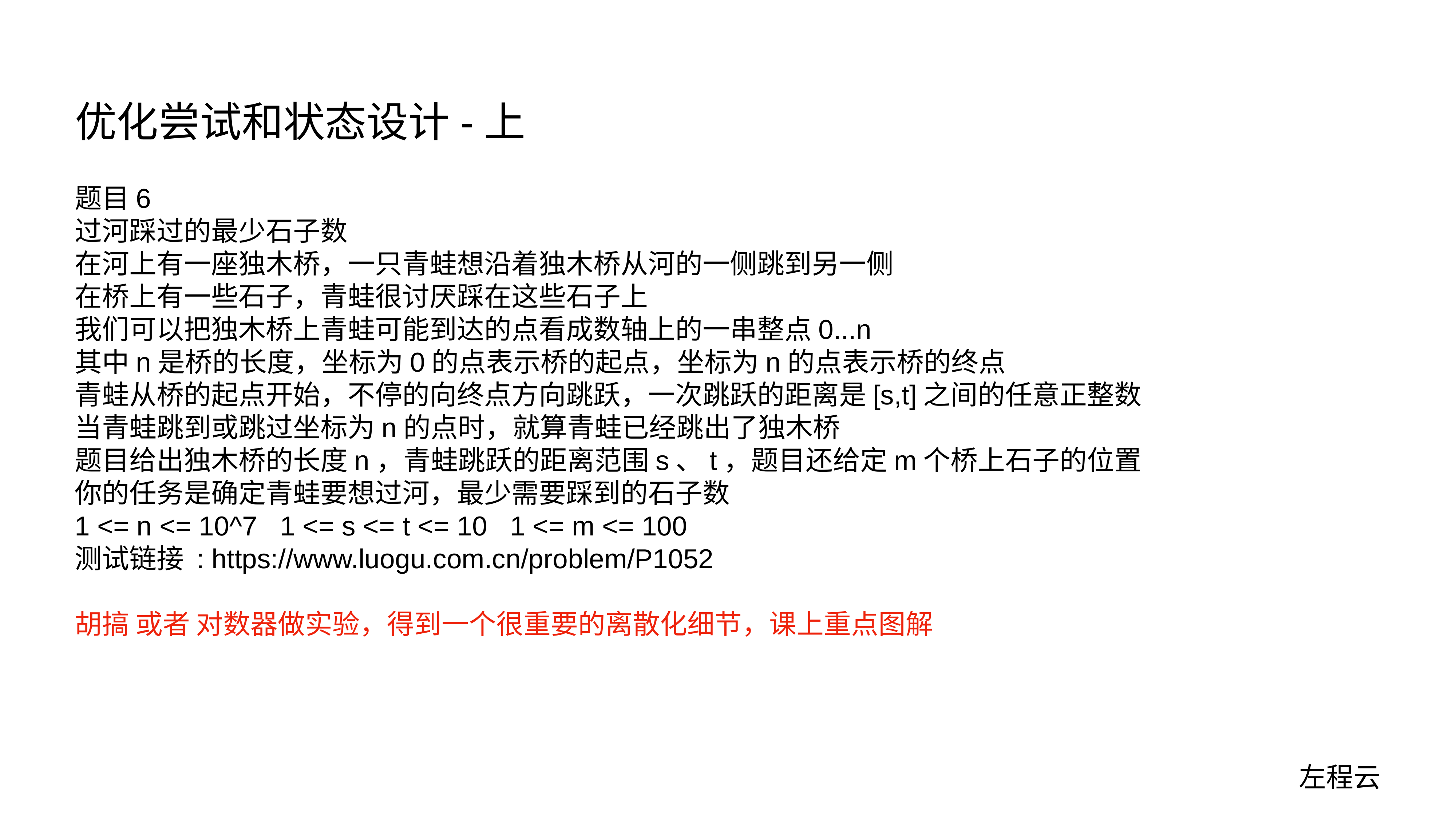

# 优化尝试和状态设计-上
题目6
过河踩过的最少石子数
在河上有一座独木桥，一只青蛙想沿着独木桥从河的一侧跳到另一侧
在桥上有一些石子，青蛙很讨厌踩在这些石子上
我们可以把独木桥上青蛙可能到达的点看成数轴上的一串整点0...n
其中n是桥的长度，坐标为0的点表示桥的起点，坐标为n的点表示桥的终点
青蛙从桥的起点开始，不停的向终点方向跳跃，一次跳跃的距离是[s,t]之间的任意正整数
当青蛙跳到或跳过坐标为n的点时，就算青蛙已经跳出了独木桥
题目给出独木桥的长度n，青蛙跳跃的距离范围s、t，题目还给定m个桥上石子的位置
你的任务是确定青蛙要想过河，最少需要踩到的石子数
1 <= n <= 10^7   1 <= s <= t <= 10   1 <= m <= 100
测试链接 : https://www.luogu.com.cn/problem/P1052

胡搞 或者 对数器做实验，得到一个很重要的离散化细节，课上重点图解
左程云